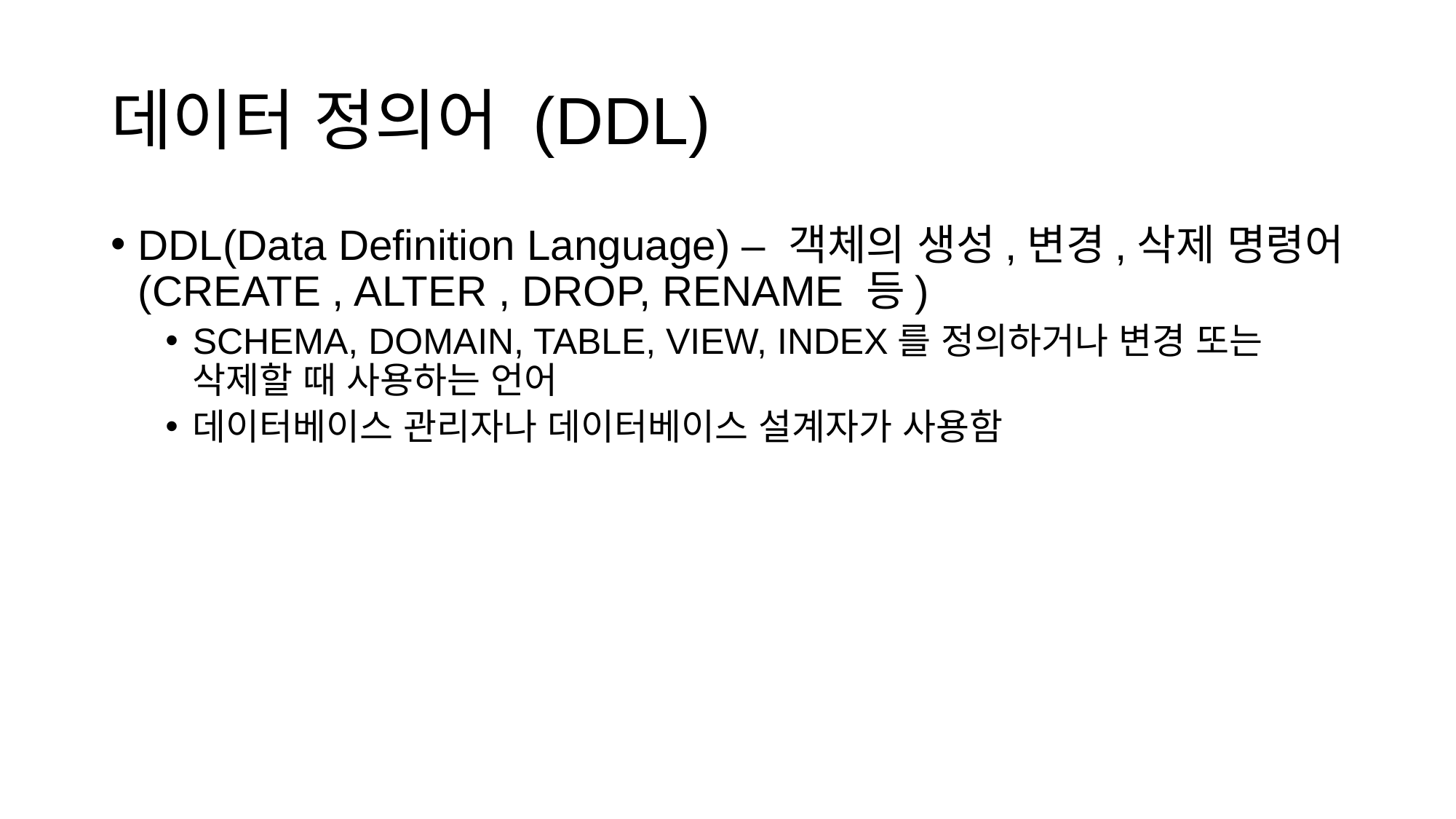

# 데이터 정의어 (DDL)
DDL(Data Definition Language) – 객체의 생성,변경,삭제 명령어 (CREATE , ALTER , DROP, RENAME 등)
SCHEMA, DOMAIN, TABLE, VIEW, INDEX를 정의하거나 변경 또는 삭제할 때 사용하는 언어
데이터베이스 관리자나 데이터베이스 설계자가 사용함